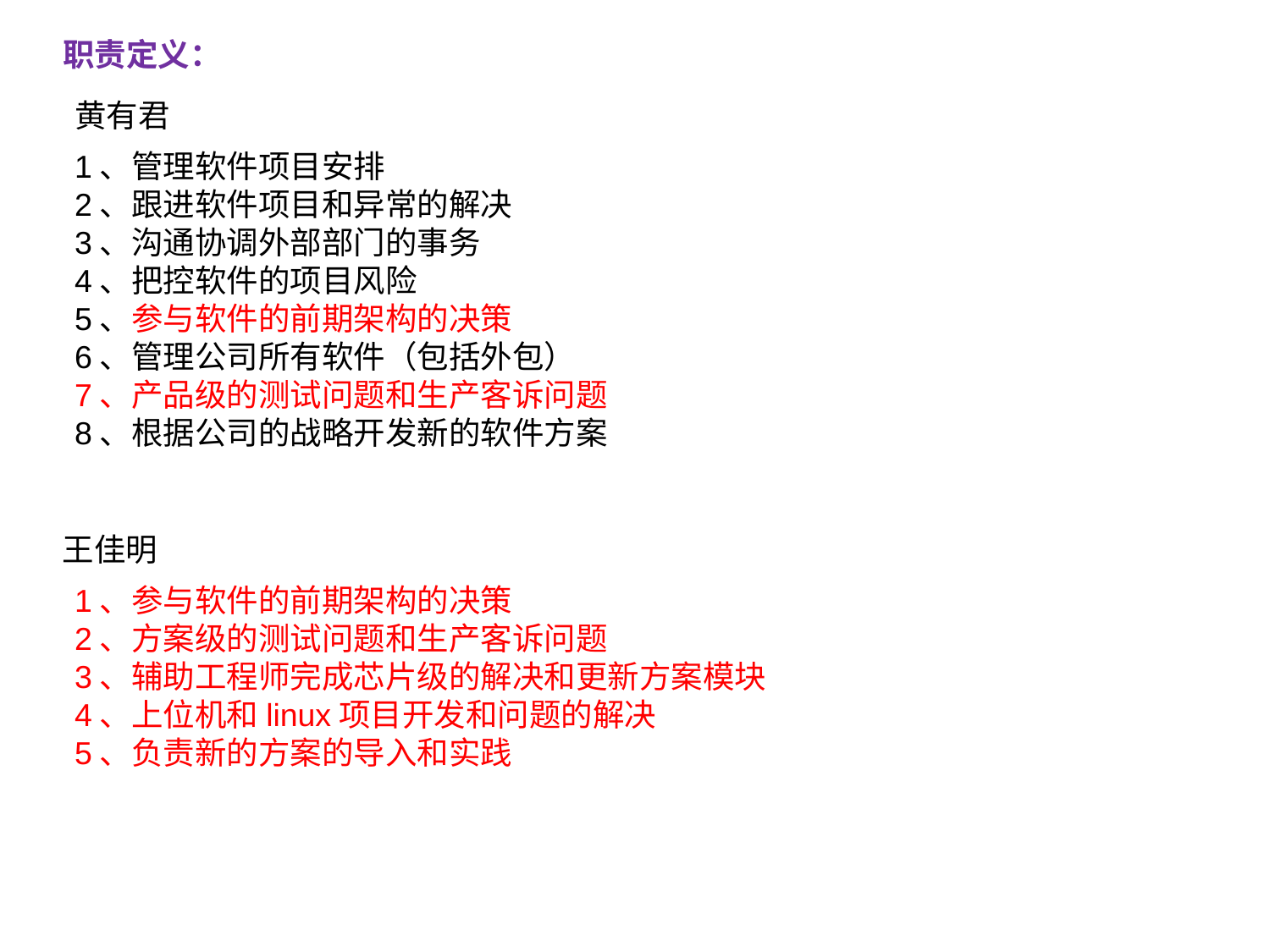

职责定义：
黄有君
1、管理软件项目安排
2、跟进软件项目和异常的解决
3、沟通协调外部部门的事务
4、把控软件的项目风险
5、参与软件的前期架构的决策
6、管理公司所有软件（包括外包）
7、产品级的测试问题和生产客诉问题
8、根据公司的战略开发新的软件方案
王佳明
1、参与软件的前期架构的决策
2、方案级的测试问题和生产客诉问题
3、辅助工程师完成芯片级的解决和更新方案模块
4、上位机和linux项目开发和问题的解决
5、负责新的方案的导入和实践